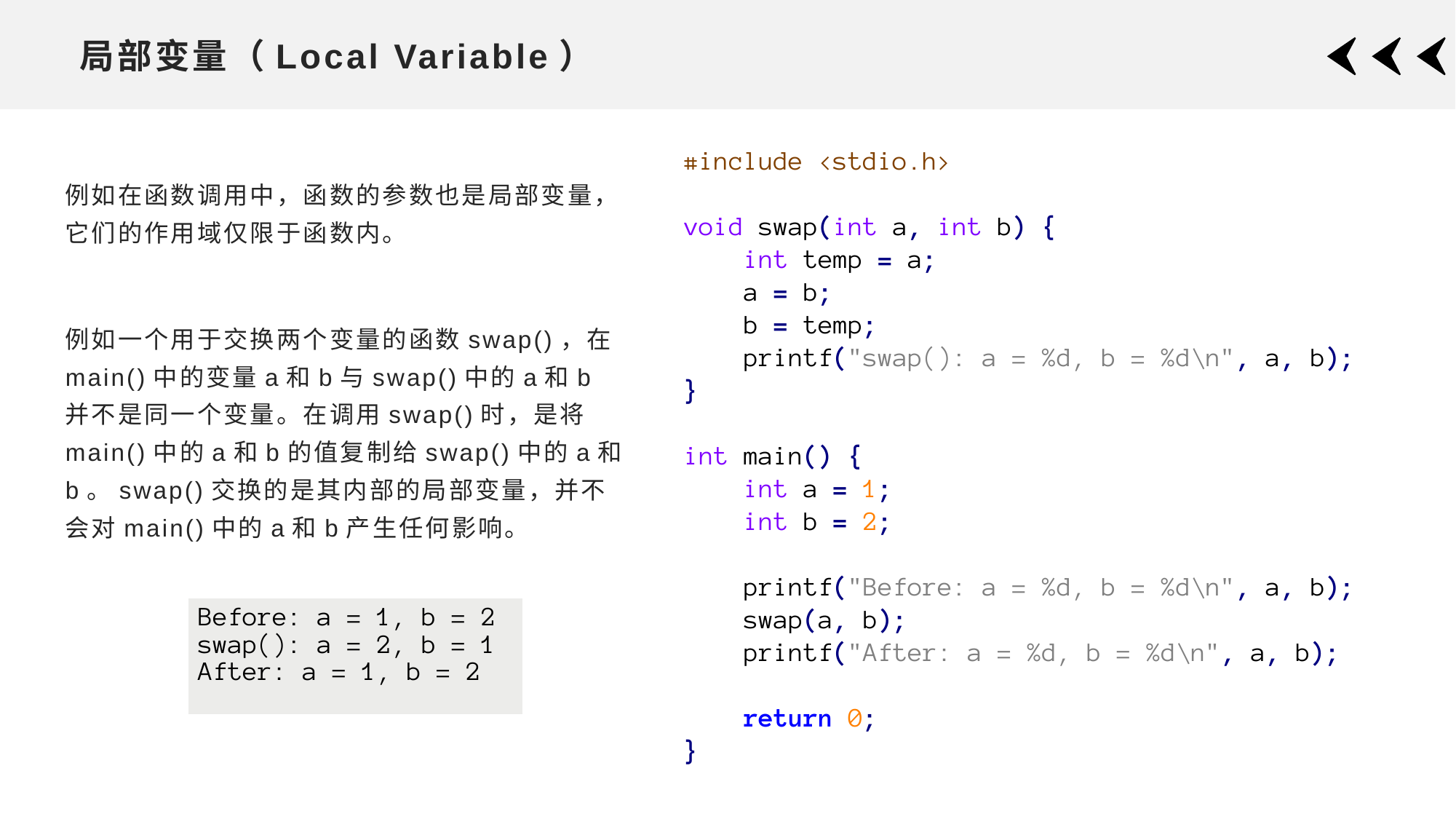

# 局部变量（Local Variable）
#include <stdio.h>

void swap(int a, int b) {
    int temp = a;
    a = b;
    b = temp;
    printf("swap(): a = %d, b = %d\n", a, b);
}

int main() {
    int a = 1;
    int b = 2;

    printf("Before: a = %d, b = %d\n", a, b);
    swap(a, b);
    printf("After: a = %d, b = %d\n", a, b);

    return 0;
}
例如在函数调用中，函数的参数也是局部变量，它们的作用域仅限于函数内。

例如一个用于交换两个变量的函数swap()，在main()中的变量a和b与swap()中的a和b并不是同一个变量。在调用swap()时，是将main()中的a和b的值复制给swap()中的a和b。swap()交换的是其内部的局部变量，并不会对main()中的a和b产生任何影响。
| Before: a = 1, b = 2 swap(): a = 2, b = 1 After: a = 1, b = 2 |
| --- |